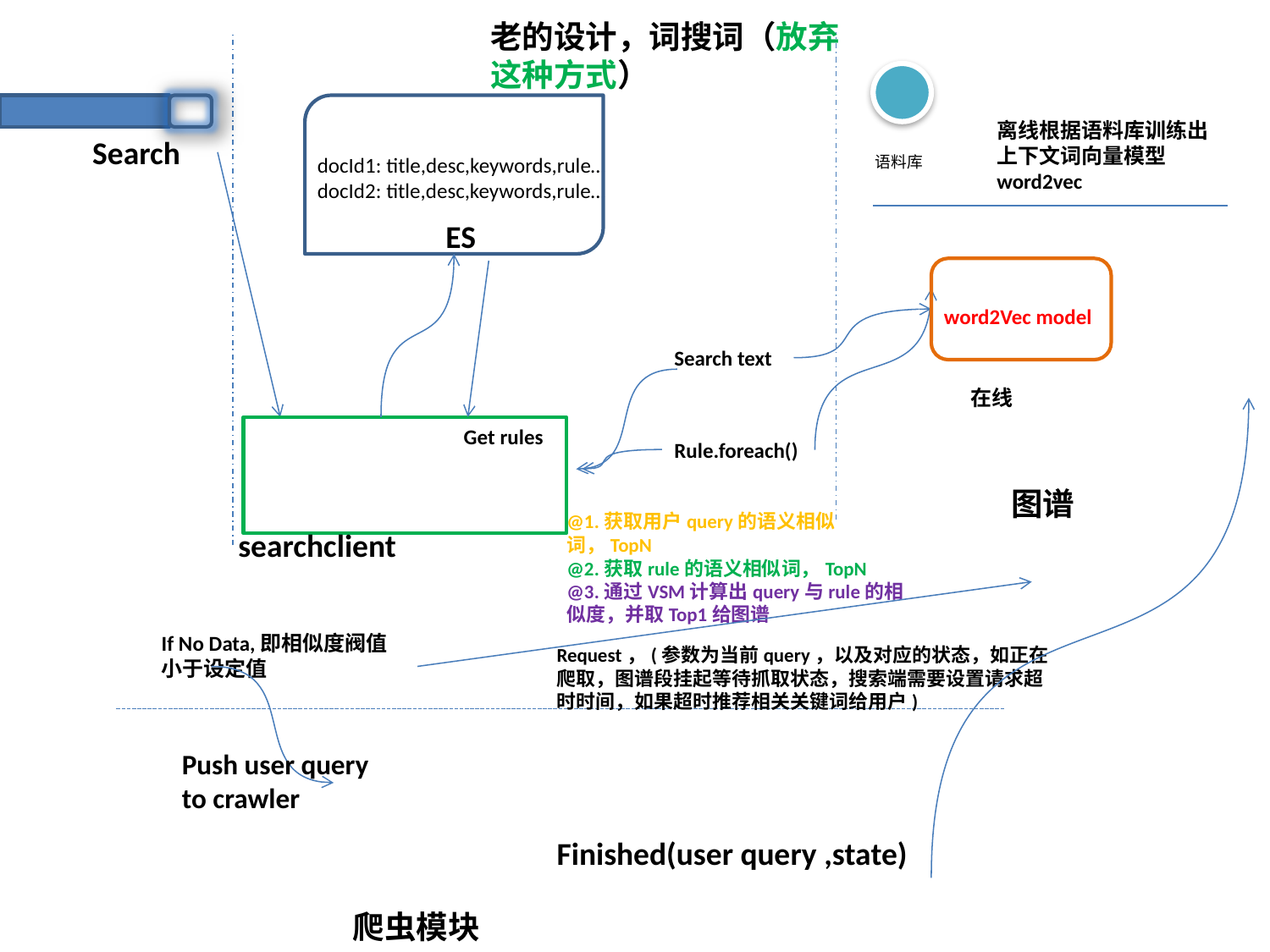

老的设计，词搜词（放弃这种方式）

离线根据语料库训练出上下文词向量模型word2vec
Search
docId1: title,desc,keywords,rule…
docId2: title,desc,keywords,rule…
语料库
ES

word2Vec model
Search text
在线

Get rules
Rule.foreach()
图谱
@1.获取用户query的语义相似词，TopN
@2.获取rule的语义相似词，TopN
@3.通过VSM计算出query与rule的相似度，并取Top1给图谱
searchclient
If No Data,即相似度阀值小于设定值
Request，(参数为当前query，以及对应的状态，如正在爬取，图谱段挂起等待抓取状态，搜索端需要设置请求超时时间，如果超时推荐相关关键词给用户)
Push user query to crawler
Finished(user query ,state)
爬虫模块